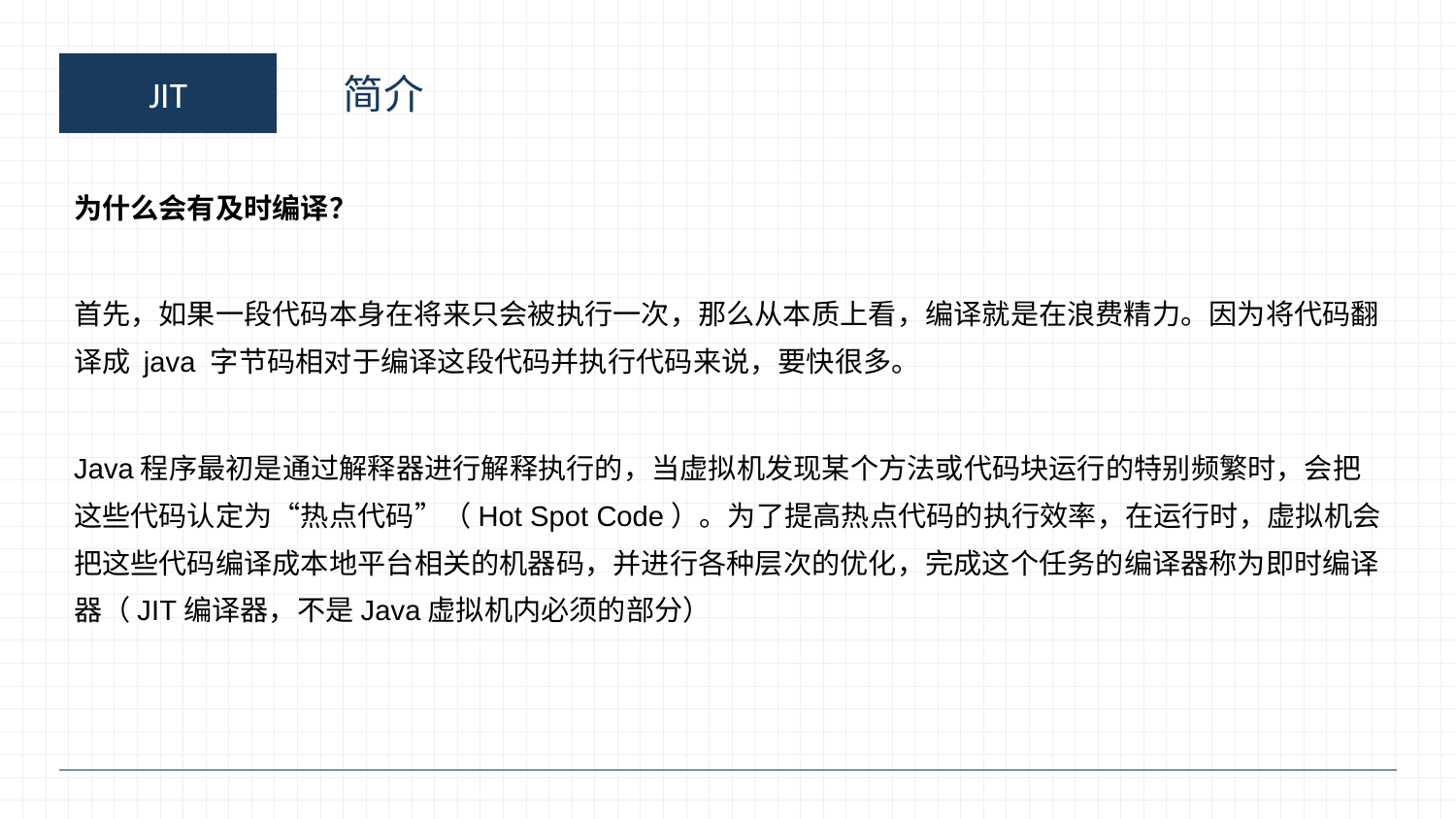

JIT
简介
为什么会有及时编译？

首先，如果一段代码本身在将来只会被执行一次，那么从本质上看，编译就是在浪费精力。因为将代码翻译成 java 字节码相对于编译这段代码并执行代码来说，要快很多。

Java程序最初是通过解释器进行解释执行的，当虚拟机发现某个方法或代码块运行的特别频繁时，会把这些代码认定为“热点代码”（Hot Spot Code）。为了提高热点代码的执行效率，在运行时，虚拟机会把这些代码编译成本地平台相关的机器码，并进行各种层次的优化，完成这个任务的编译器称为即时编译器（JIT编译器，不是Java虚拟机内必须的部分）